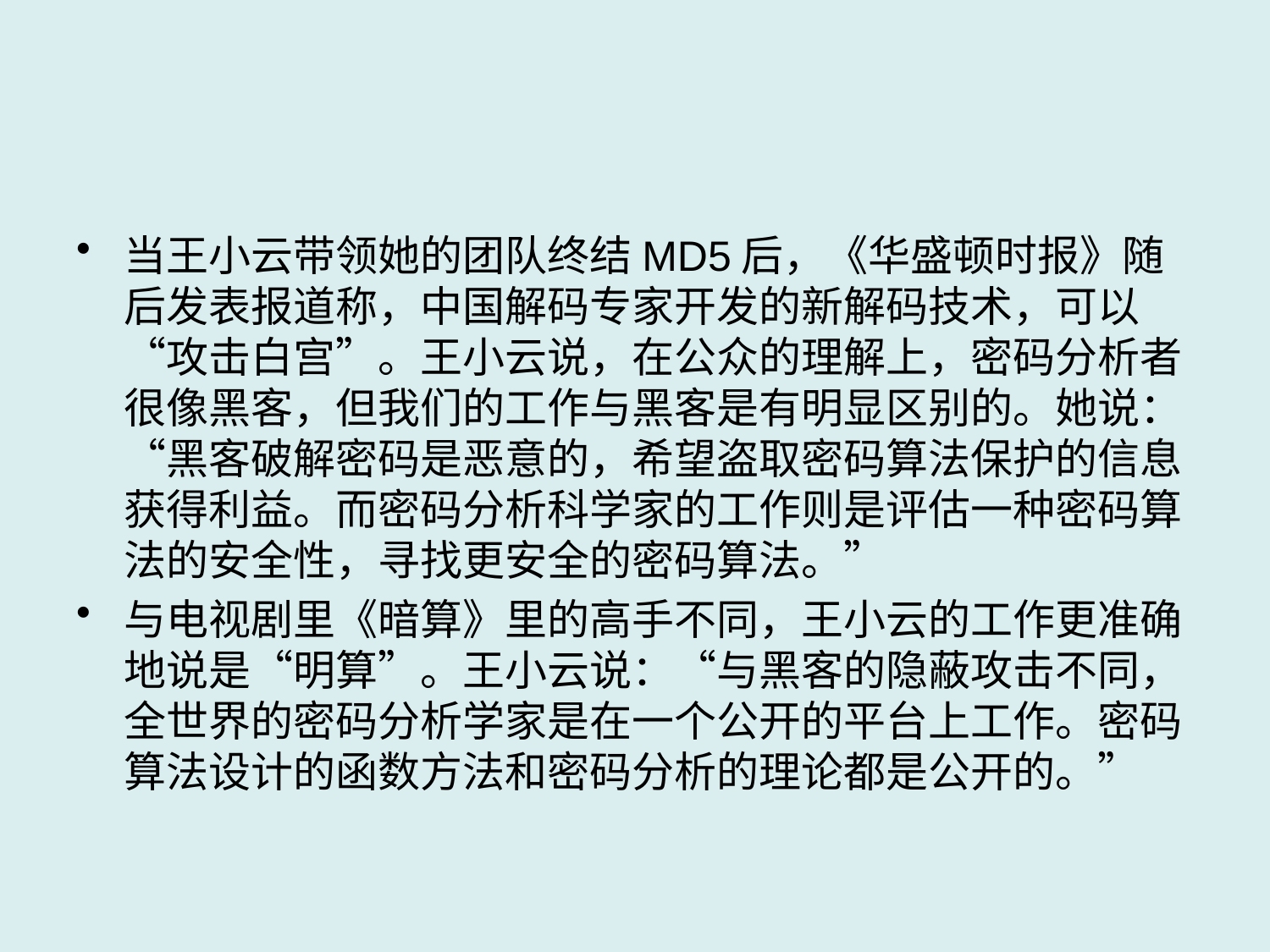

当王小云带领她的团队终结MD5后，《华盛顿时报》随后发表报道称，中国解码专家开发的新解码技术，可以“攻击白宫”。王小云说，在公众的理解上，密码分析者很像黑客，但我们的工作与黑客是有明显区别的。她说：“黑客破解密码是恶意的，希望盗取密码算法保护的信息获得利益。而密码分析科学家的工作则是评估一种密码算法的安全性，寻找更安全的密码算法。”
与电视剧里《暗算》里的高手不同，王小云的工作更准确地说是“明算”。王小云说：“与黑客的隐蔽攻击不同，全世界的密码分析学家是在一个公开的平台上工作。密码算法设计的函数方法和密码分析的理论都是公开的。”